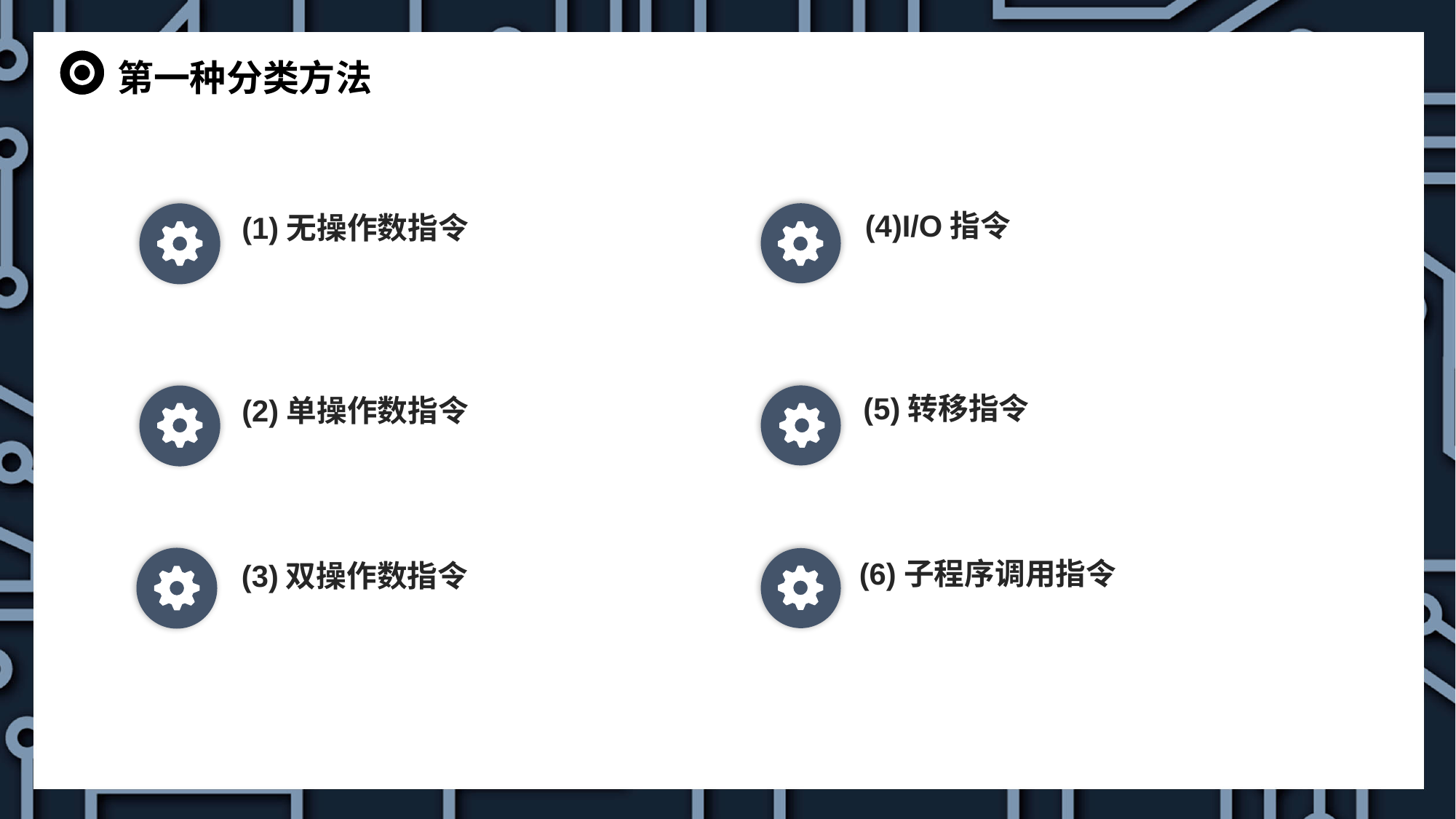

第一种分类方法

(4)I/O指令

(1)无操作数指令

(5)转移指令

(2)单操作数指令

(6)子程序调用指令
(3)双操作数指令